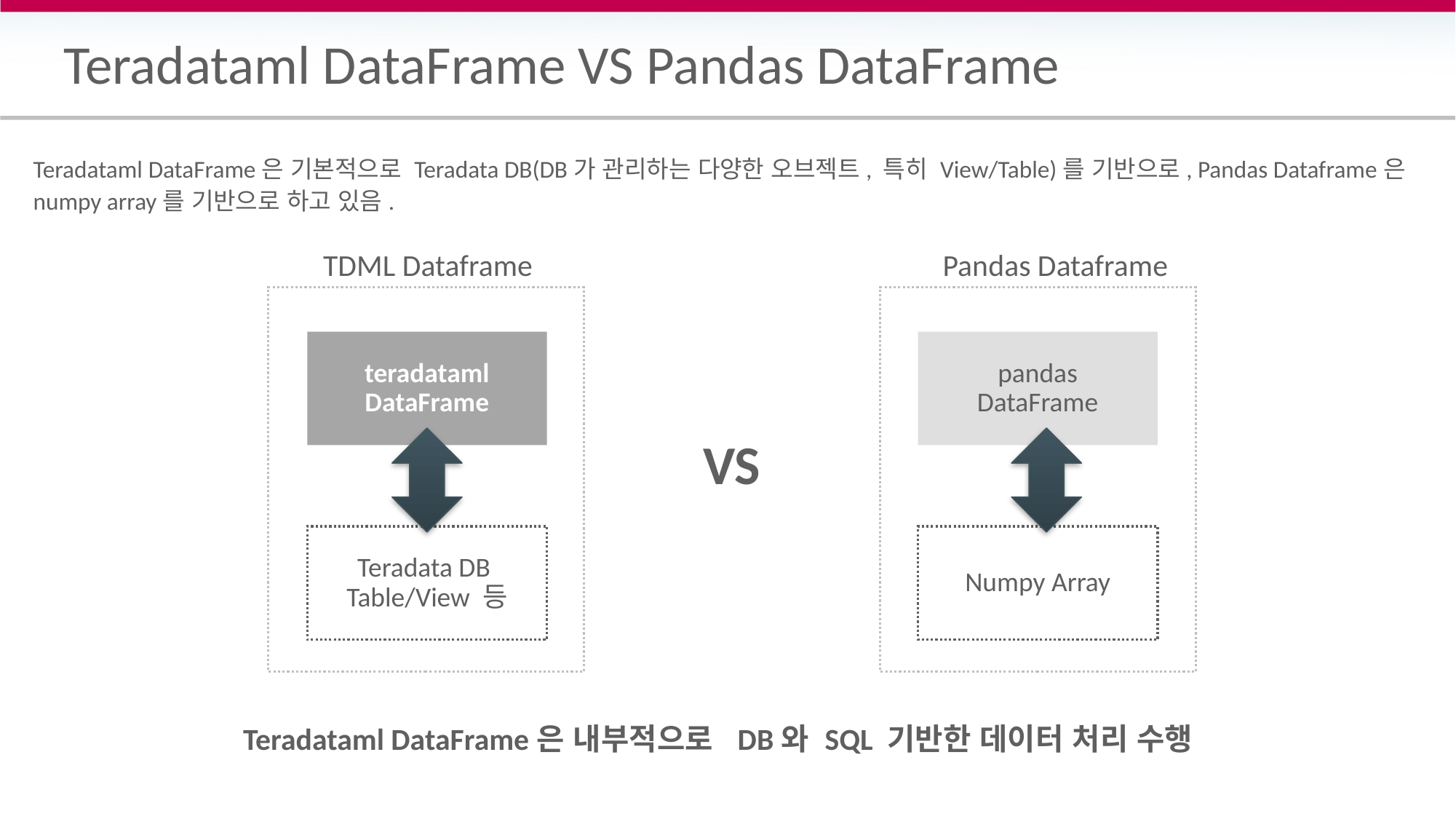

# Teradataml DataFrame VS Pandas DataFrame
Teradataml DataFrame은 기본적으로 Teradata DB(DB가 관리하는 다양한 오브젝트, 특히 View/Table)를 기반으로, Pandas Dataframe은 numpy array를 기반으로 하고 있음.
TDML Dataframe
Pandas Dataframe

teradataml
DataFrame
pandas
DataFrame
VS

Teradata DB
Table/View 등
Numpy Array
Teradataml DataFrame은 내부적으로  DB와 SQL 기반한 데이터 처리 수행